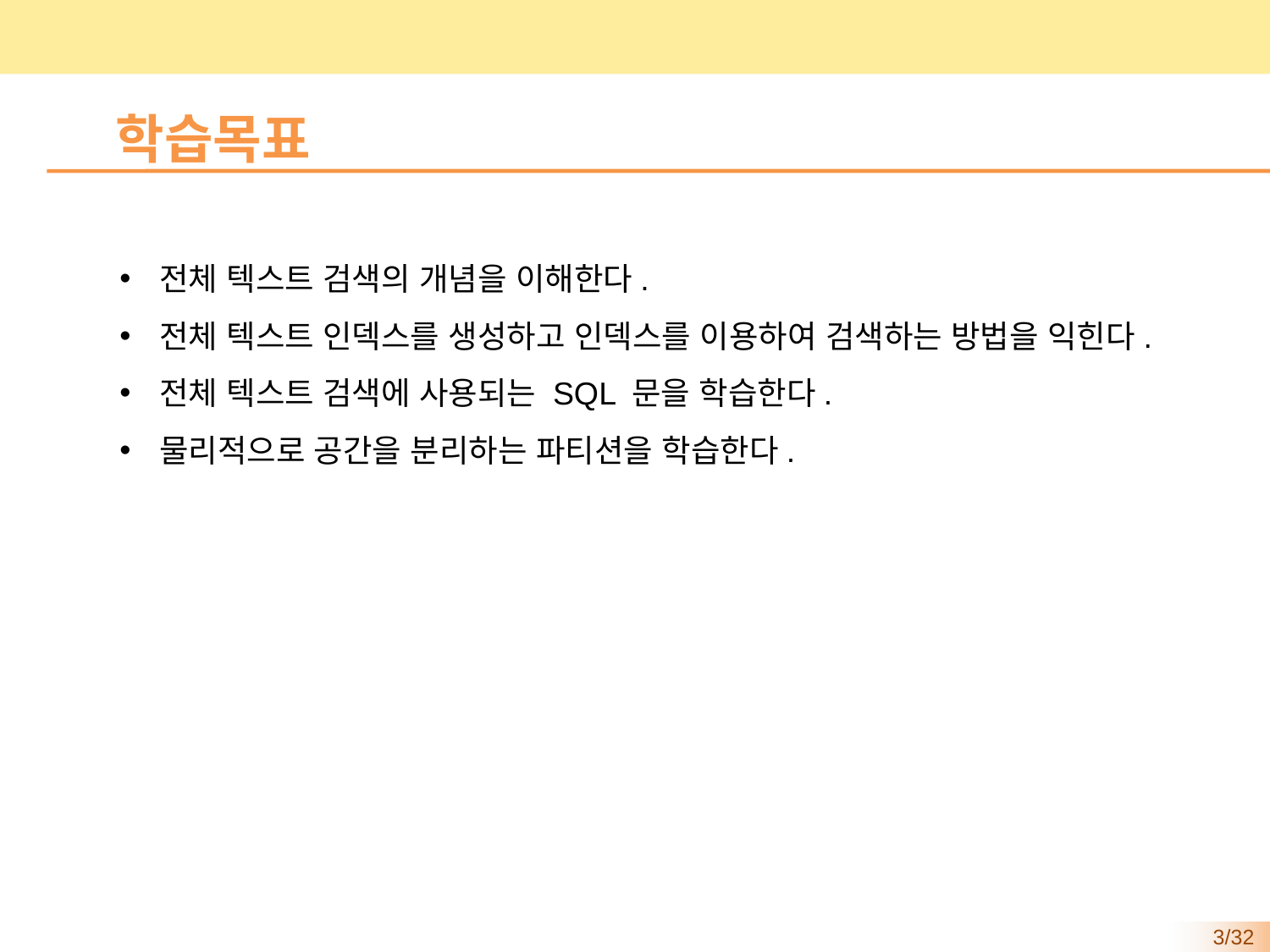

학습목표

전체 텍스트 검색의 개념을 이해한다.
전체 텍스트 인덱스를 생성하고 인덱스를 이용하여 검색하는 방법을 익힌다.
전체 텍스트 검색에 사용되는 SQL 문을 학습한다.
물리적으로 공간을 분리하는 파티션을 학습한다.